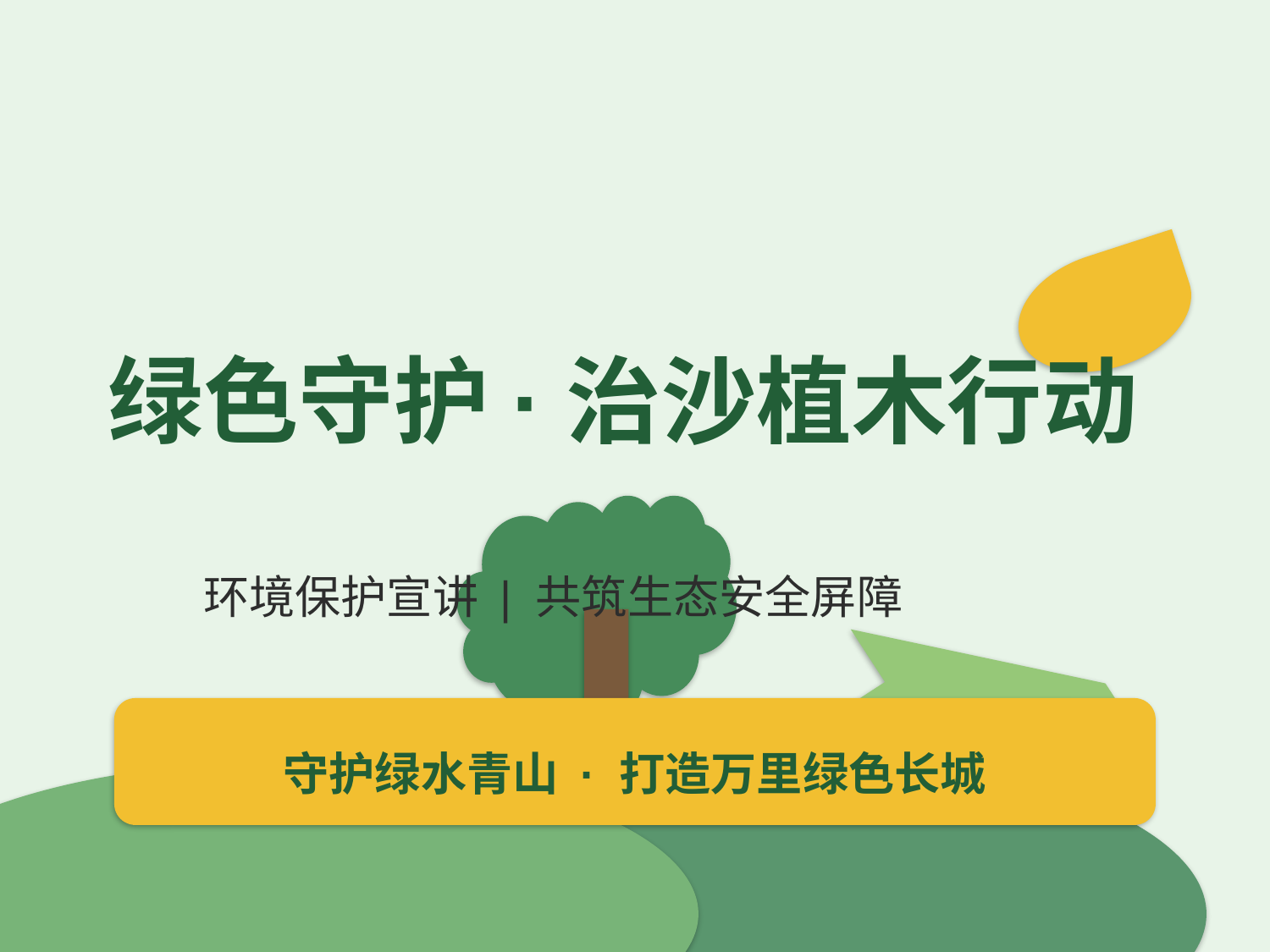

# 绿色守护·治沙植木行动

环境保护宣讲 | 共筑生态安全屏障

守护绿水青山 · 打造万里绿色长城